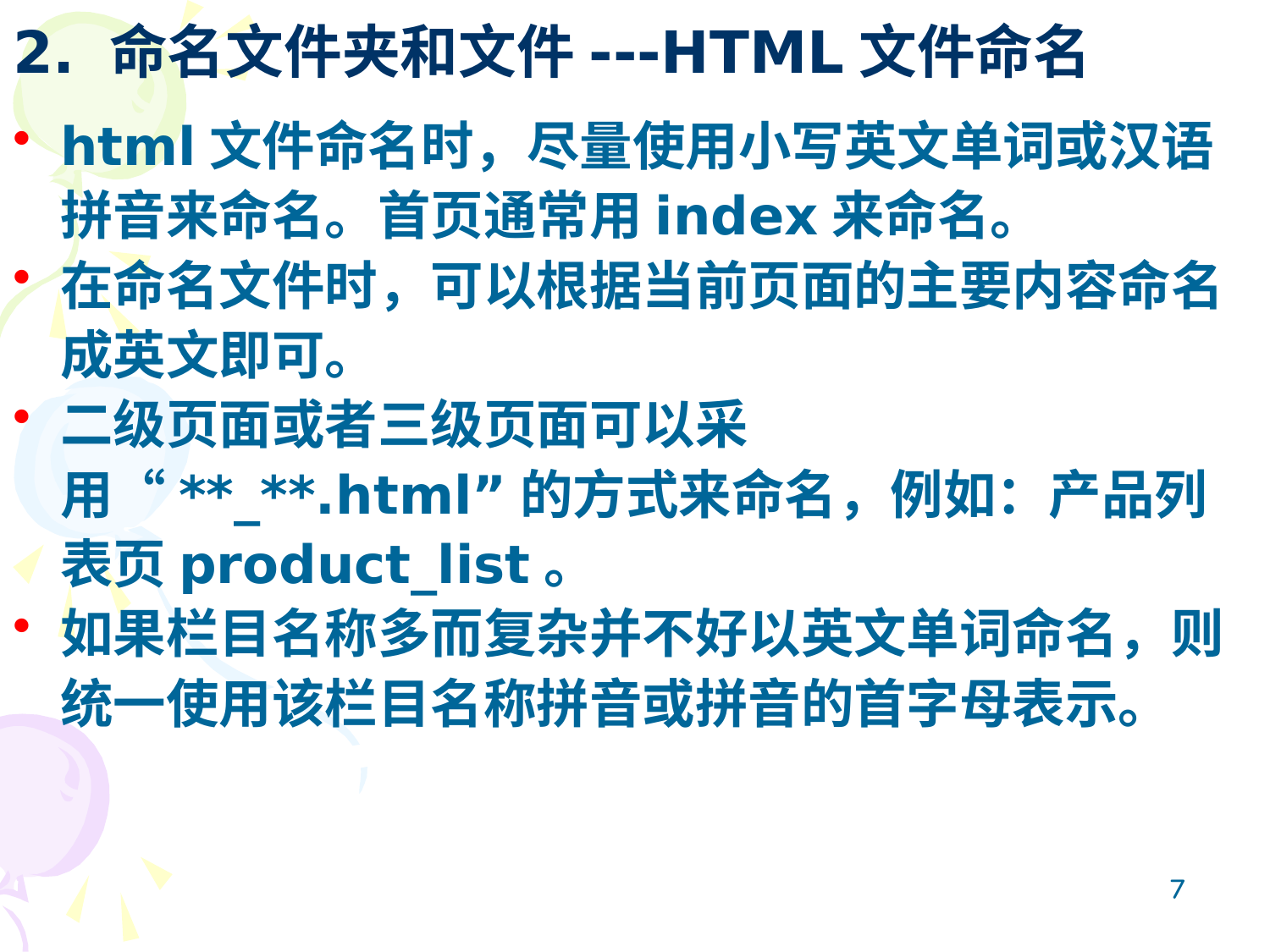

# 2. 命名文件夹和文件---HTML文件命名
html文件命名时，尽量使用小写英文单词或汉语拼音来命名。首页通常用index来命名。
在命名文件时，可以根据当前页面的主要内容命名成英文即可。
二级页面或者三级页面可以采用“**_**.html”的方式来命名，例如：产品列表页product_list。
如果栏目名称多而复杂并不好以英文单词命名，则统一使用该栏目名称拼音或拼音的首字母表示。
7